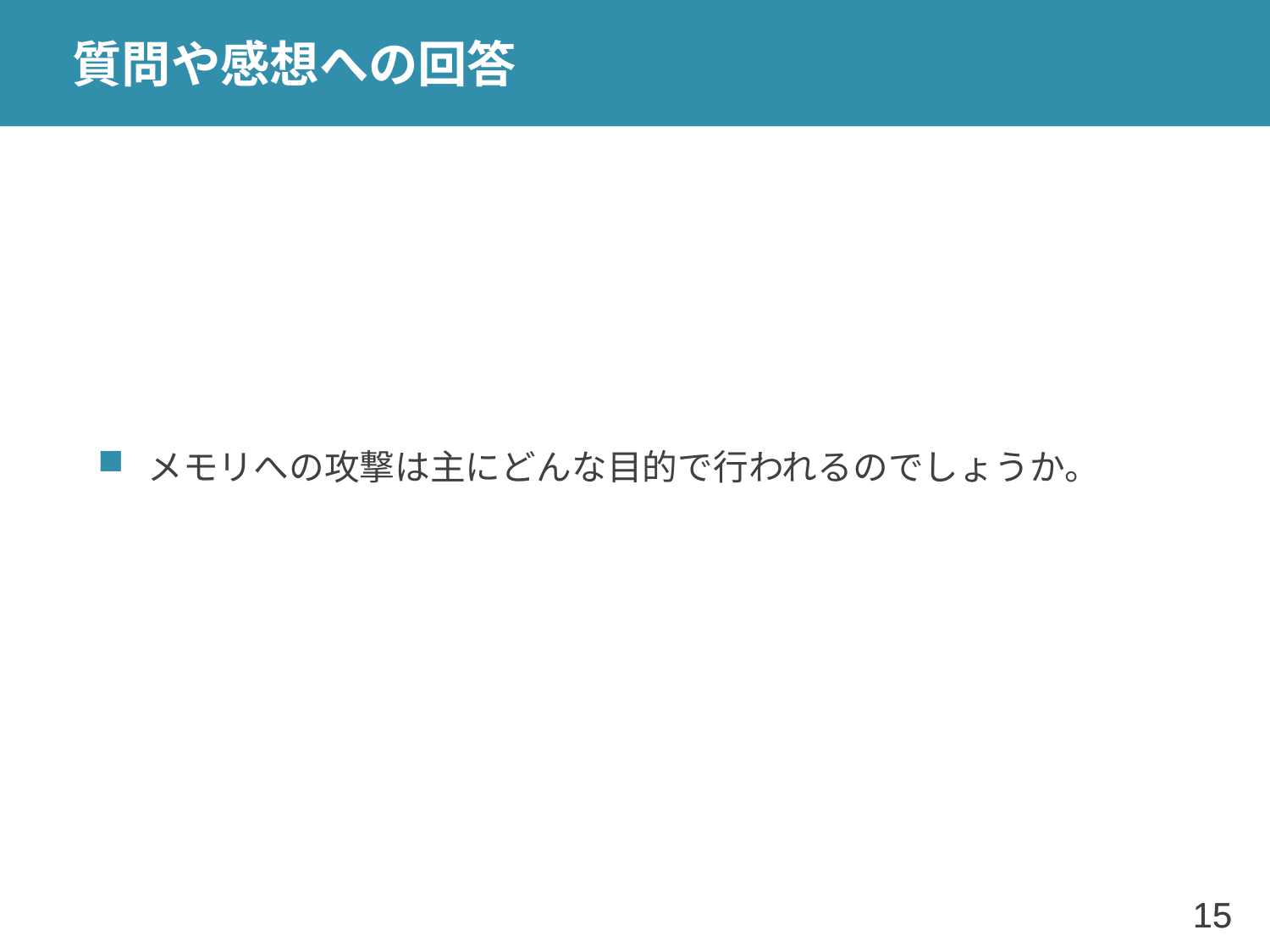

# 質問や感想への回答
メモリへの攻撃は主にどんな目的で行われるのでしょうか。